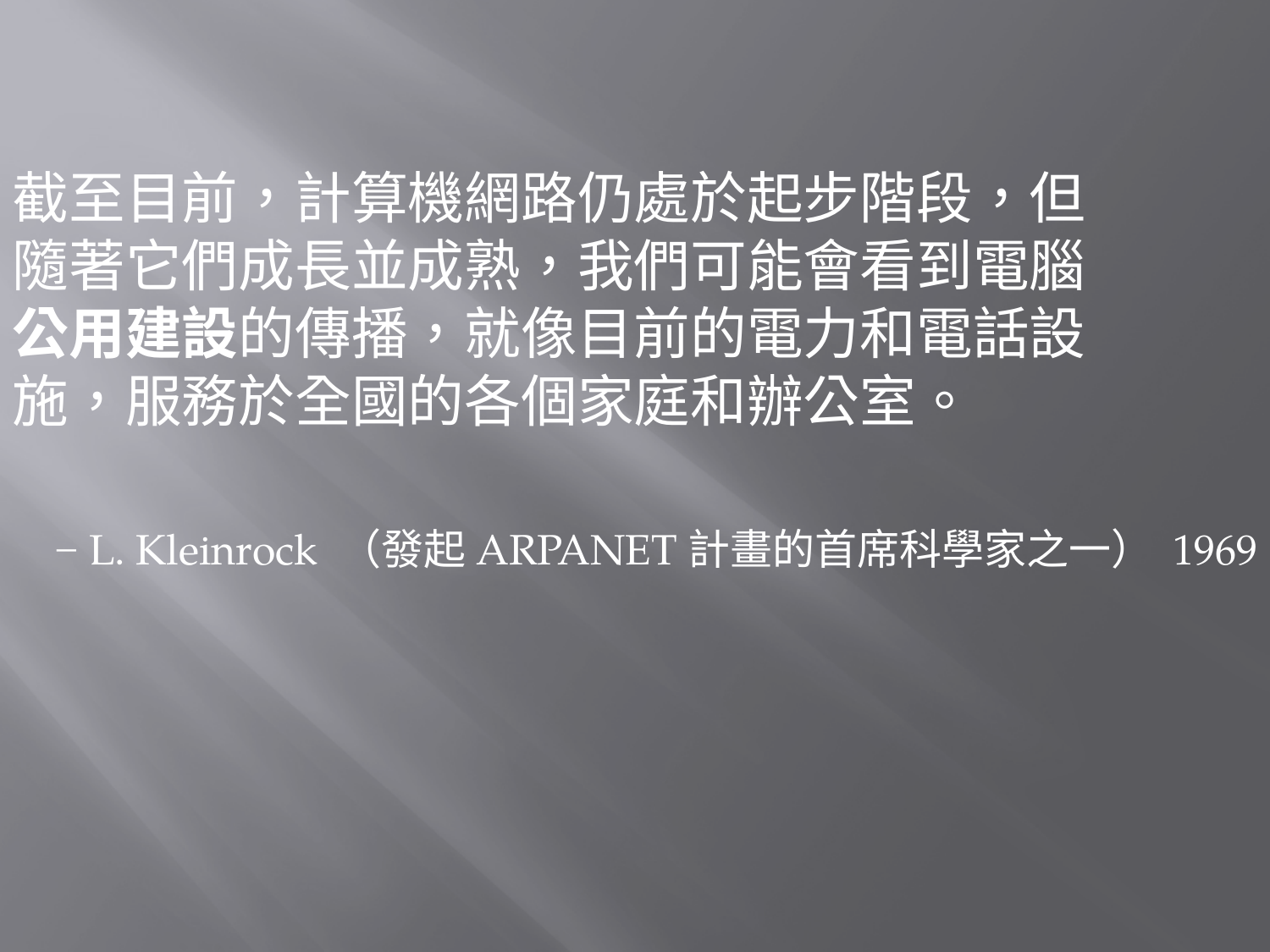

截至目前，計算機網路仍處於起步階段，但隨著它們成長並成熟，我們可能會看到電腦公用建設的傳播，就像目前的電力和電話設施，服務於全國的各個家庭和辦公室。

− L. Kleinrock （發起ARPANET計畫的首席科學家之一） 1969